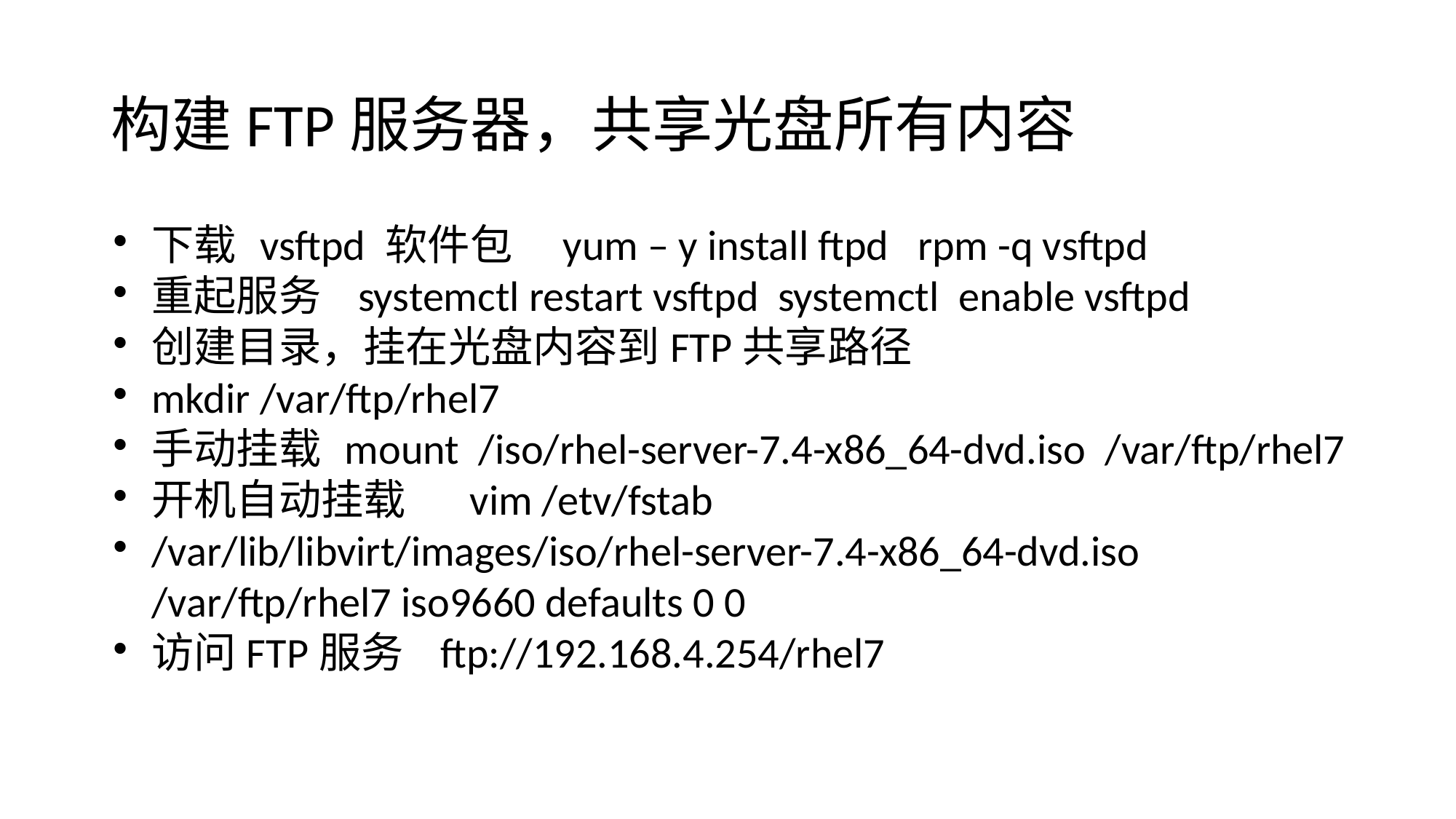

构建FTP服务器，共享光盘所有内容
下载 vsftpd 软件包   yum – y install ftpd   rpm -q vsftpd
重起服务  systemctl restart vsftpd  systemctl  enable vsftpd
创建目录，挂在光盘内容到FTP共享路径
mkdir /var/ftp/rhel7
手动挂载 mount  /iso/rhel-server-7.4-x86_64-dvd.iso  /var/ftp/rhel7
开机自动挂载    vim /etv/fstab
/var/lib/libvirt/images/iso/rhel-server-7.4-x86_64-dvd.iso  /var/ftp/rhel7 iso9660 defaults 0 0
访问FTP服务  ftp://192.168.4.254/rhel7